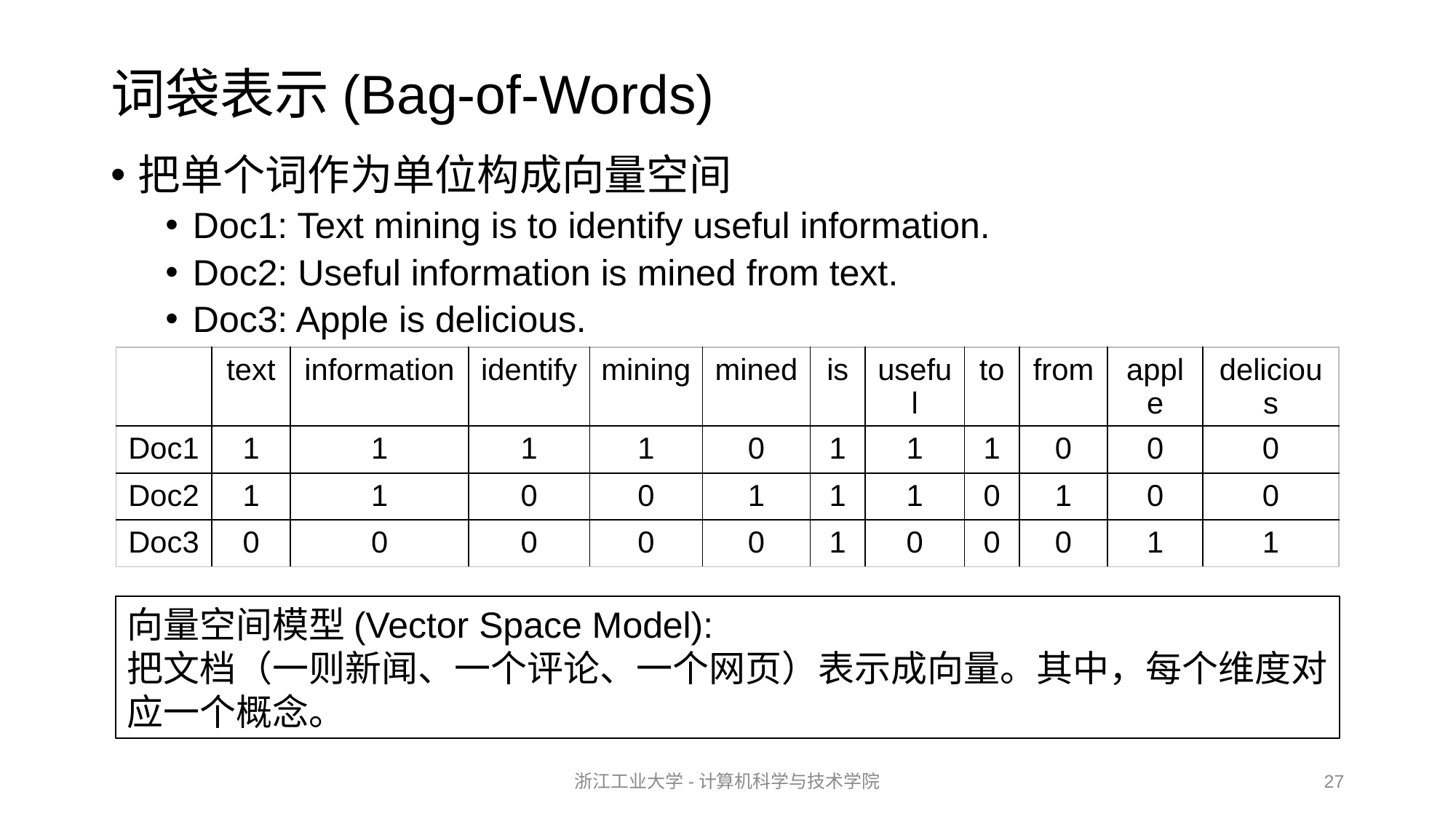

# 词袋表示(Bag-of-Words)
把单个词作为单位构成向量空间
Doc1: Text mining is to identify useful information.
Doc2: Useful information is mined from text.
Doc3: Apple is delicious.
|  | text | information | identify | mining | mined | is | useful | to | from | apple | delicious |
| --- | --- | --- | --- | --- | --- | --- | --- | --- | --- | --- | --- |
| Doc1 | 1 | 1 | 1 | 1 | 0 | 1 | 1 | 1 | 0 | 0 | 0 |
| Doc2 | 1 | 1 | 0 | 0 | 1 | 1 | 1 | 0 | 1 | 0 | 0 |
| Doc3 | 0 | 0 | 0 | 0 | 0 | 1 | 0 | 0 | 0 | 1 | 1 |
向量空间模型(Vector Space Model):
把文档（一则新闻、一个评论、一个网页）表示成向量。其中，每个维度对应一个概念。
浙江工业大学-计算机科学与技术学院
27